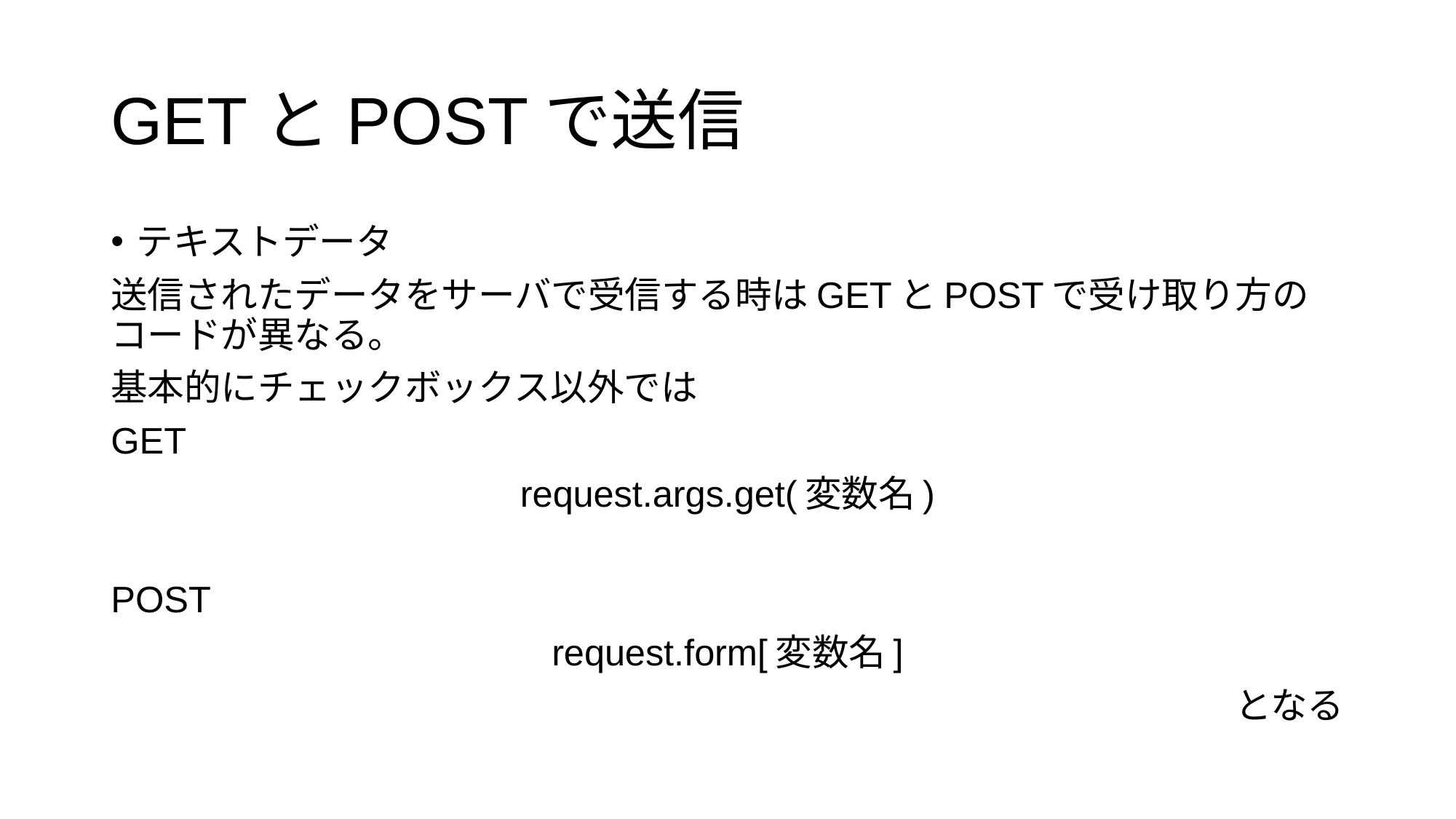

# GETとPOSTで送信
テキストデータ
送信されたデータをサーバで受信する時はGETとPOSTで受け取り方のコードが異なる。
基本的にチェックボックス以外では
GET
request.args.get(変数名)

POST
request.form[変数名]
となる